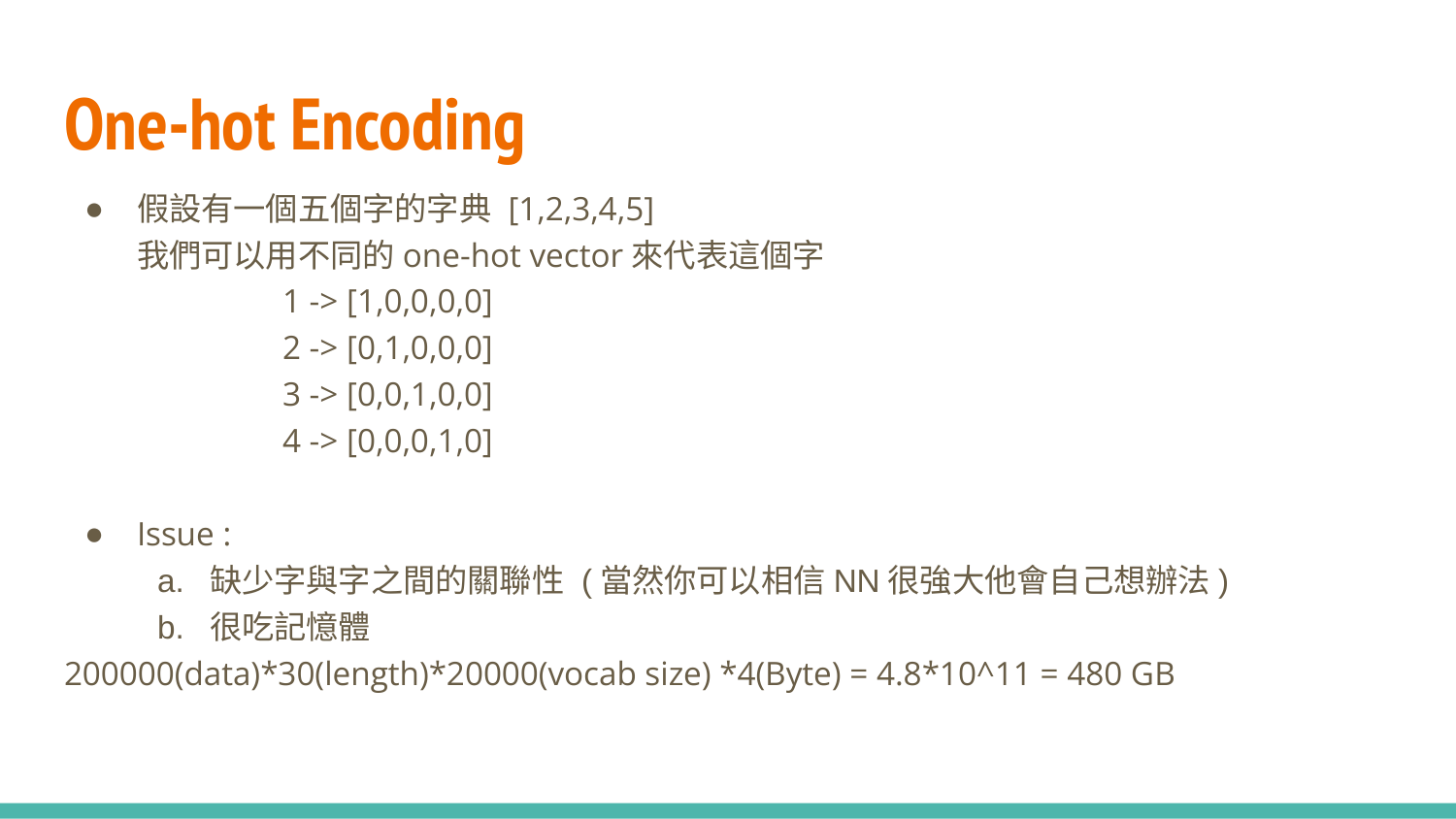

# One-hot Encoding
假設有一個五個字的字典 [1,2,3,4,5]
我們可以用不同的one-hot vector來代表這個字
	1 -> [1,0,0,0,0]
	2 -> [0,1,0,0,0]
	3 -> [0,0,1,0,0]
	4 -> [0,0,0,1,0]
Issue :
缺少字與字之間的關聯性 (當然你可以相信NN很強大他會自己想辦法)
很吃記憶體
200000(data)*30(length)*20000(vocab size) *4(Byte) = 4.8*10^11 = 480 GB